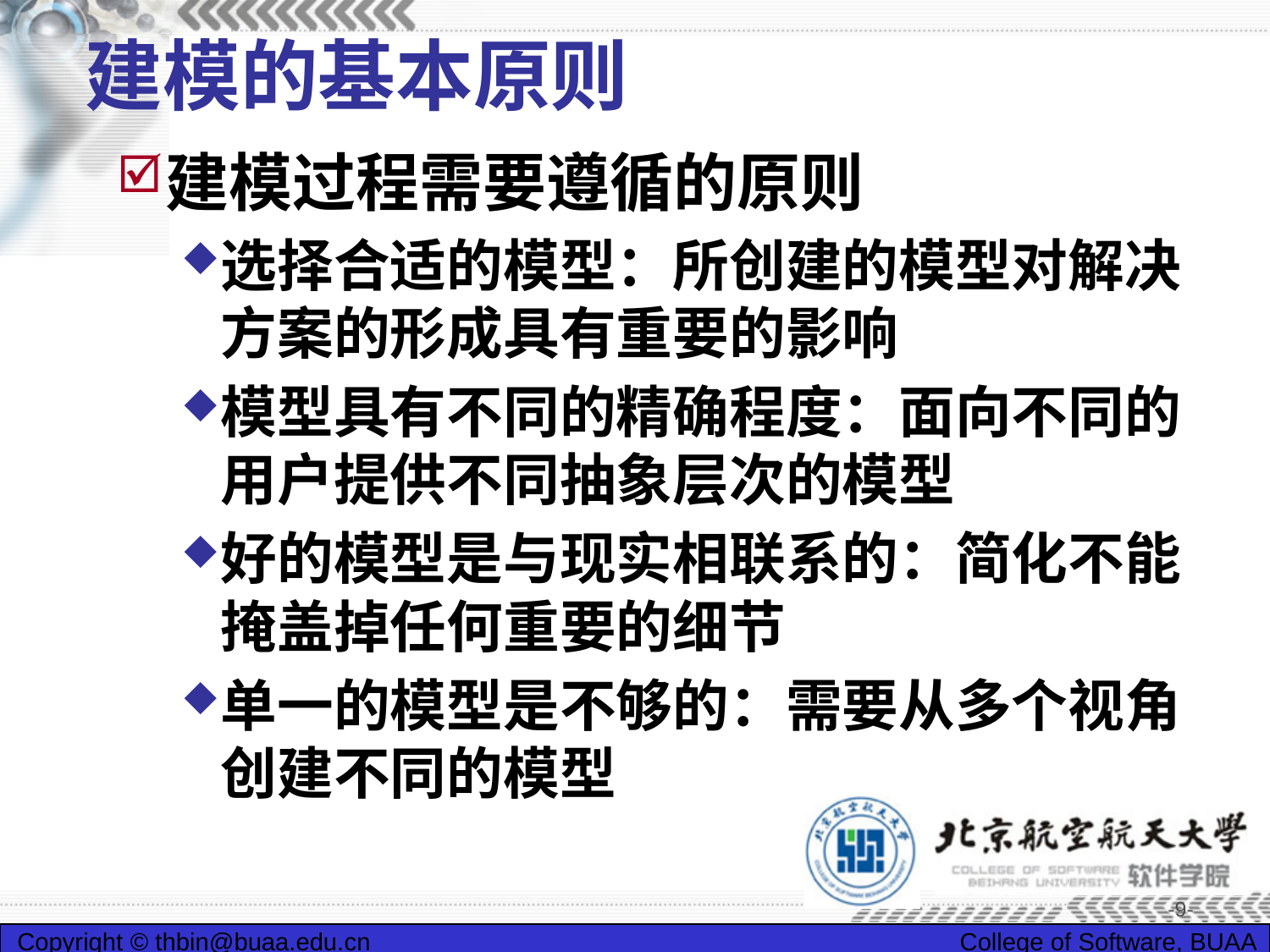

# 建模的基本原则
建模过程需要遵循的原则
选择合适的模型：所创建的模型对解决方案的形成具有重要的影响
模型具有不同的精确程度：面向不同的用户提供不同抽象层次的模型
好的模型是与现实相联系的：简化不能掩盖掉任何重要的细节
单一的模型是不够的：需要从多个视角创建不同的模型

-9-